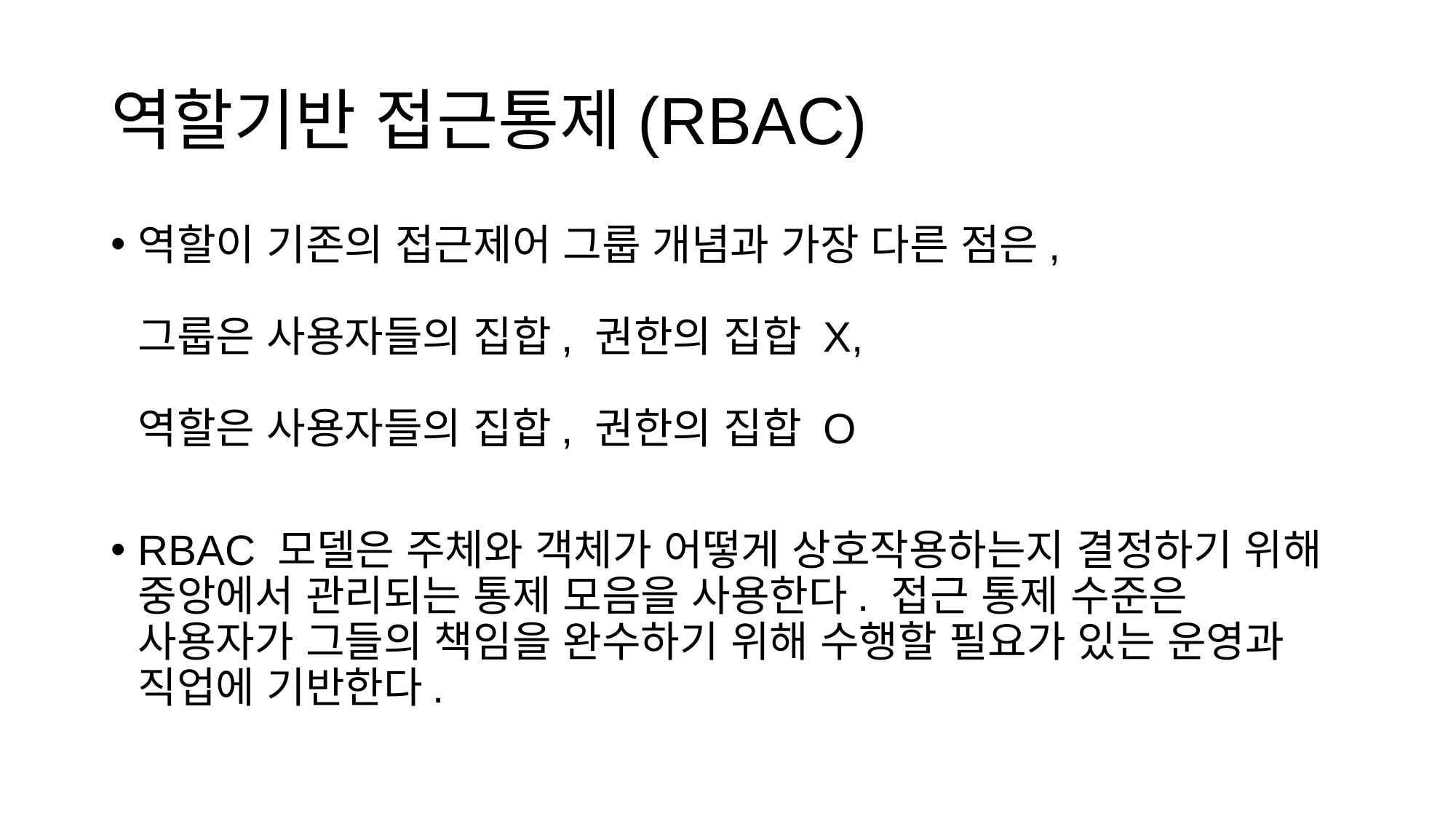

# 역할기반 접근통제(RBAC)
역할이 기존의 접근제어 그룹 개념과 가장 다른 점은,
그룹은 사용자들의 집합, 권한의 집합 X,
역할은 사용자들의 집합, 권한의 집합 O

RBAC 모델은 주체와 객체가 어떻게 상호작용하는지 결정하기 위해 중앙에서 관리되는 통제 모음을 사용한다. 접근 통제 수준은 사용자가 그들의 책임을 완수하기 위해 수행할 필요가 있는 운영과 직업에 기반한다.